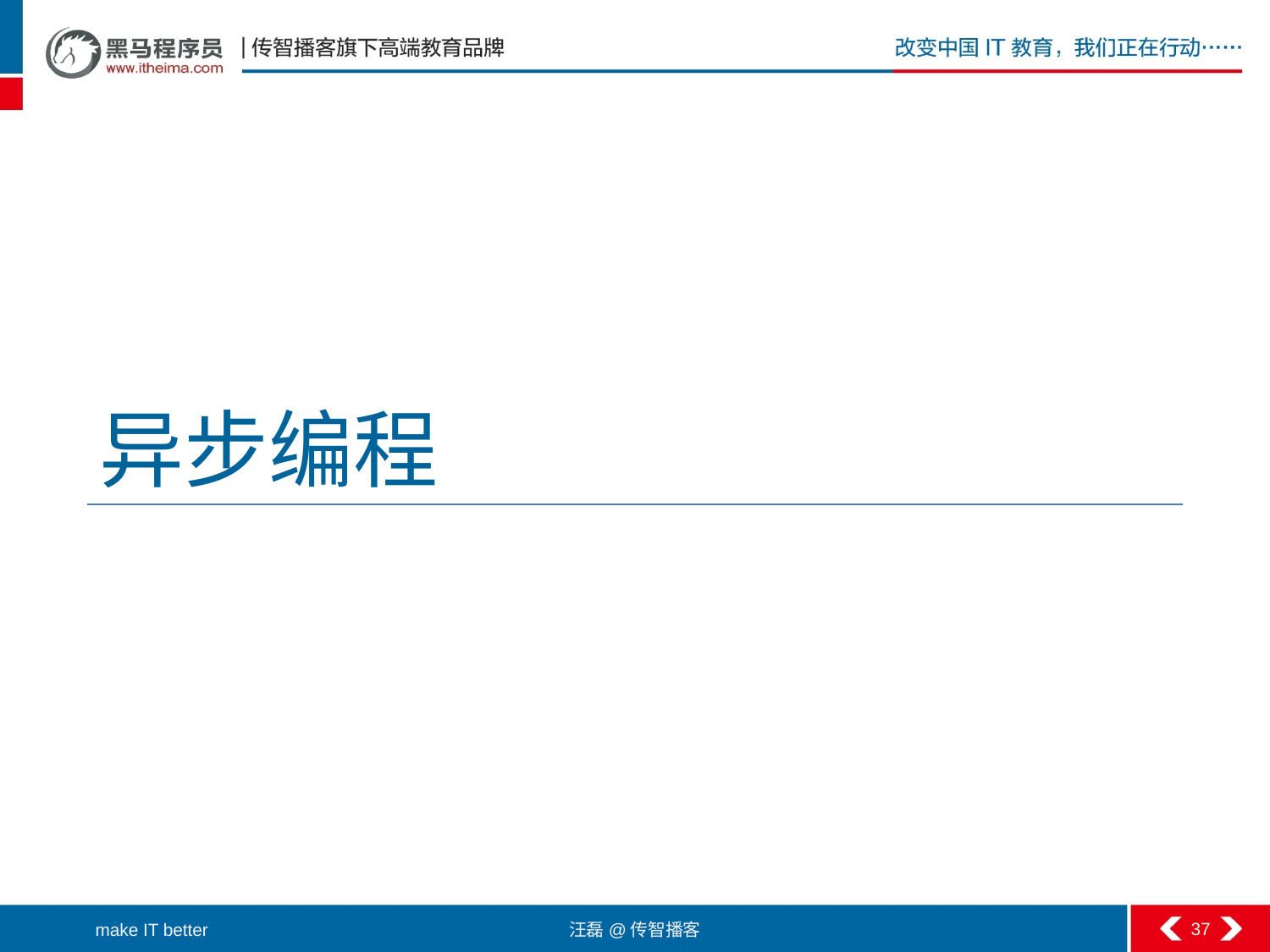

# 异步编程

37
汪磊@传智播客
make IT better